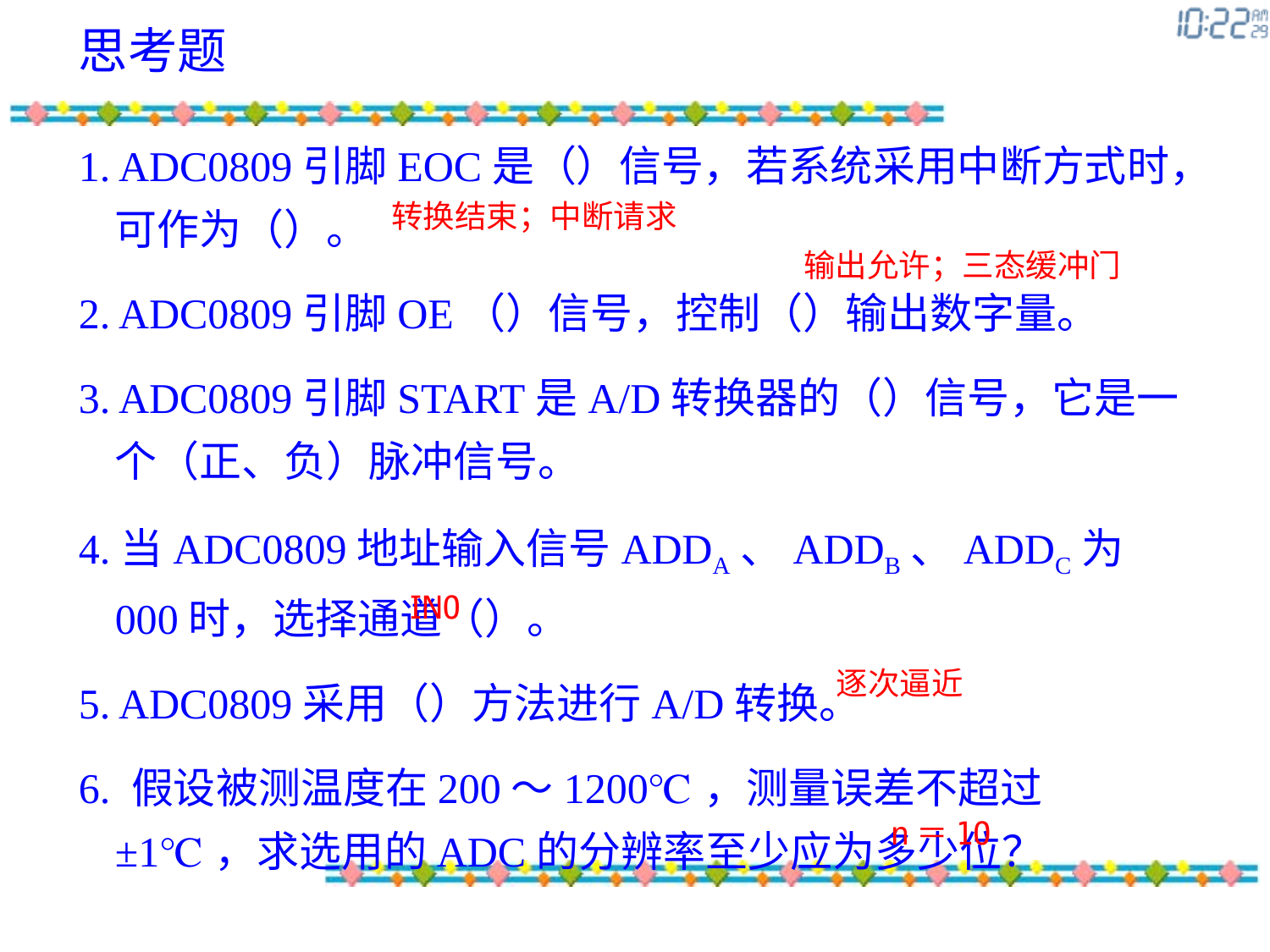

思考题
1. ADC0809引脚EOC是（）信号，若系统采用中断方式时，可作为（）。
2. ADC0809引脚OE（）信号，控制（）输出数字量。
3. ADC0809引脚START是A/D转换器的（）信号，它是一个（正、负）脉冲信号。
4.当ADC0809地址输入信号ADDA、ADDB、ADDC为000时，选择通道（）。
5. ADC0809采用（）方法进行A/D转换。
6. 假设被测温度在200～1200℃，测量误差不超过±1℃，求选用的ADC的分辨率至少应为多少位？
转换结束；中断请求
输出允许；三态缓冲门
IN0
逐次逼近
n＝10